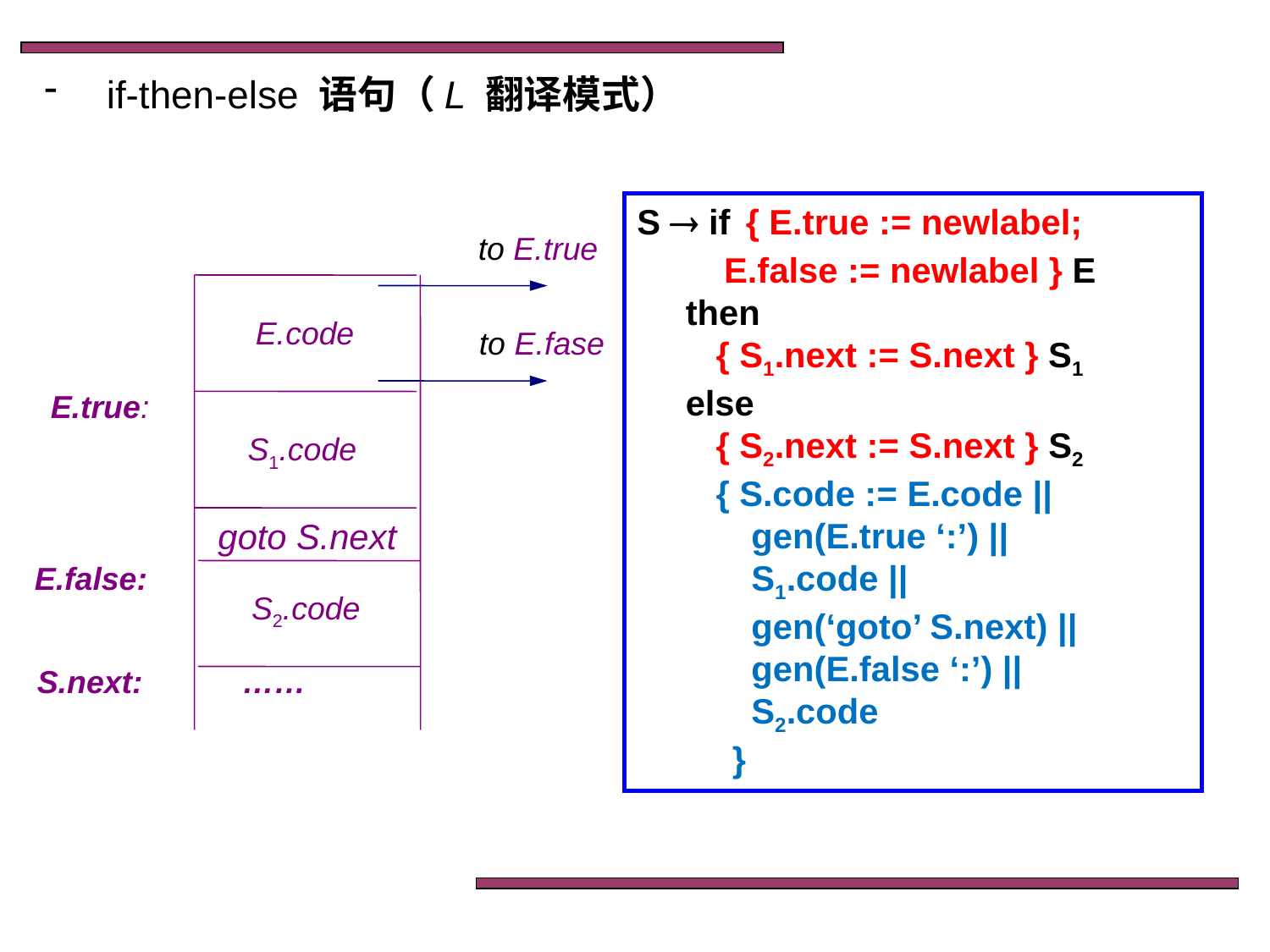

if-then-else 语句（L 翻译模式）
S → if  { E.true := newlabel;
　　 E.false := newlabel } E
     then
　　{ S1.next := S.next } S1
     else
　　{ S2.next := S.next } S2
　　{ S.code := E.code ||
　　　gen(E.true ‘:’) ||
　　　S1.code ||
　　　gen(‘goto’ S.next) ||
　　　gen(E.false ‘:’) ||
　　　S2.code
　  　}
to E.true

E.code
to E.fase
E.true:

S1.code

goto S.next
E.false:

S2.code
S.next:
……

46